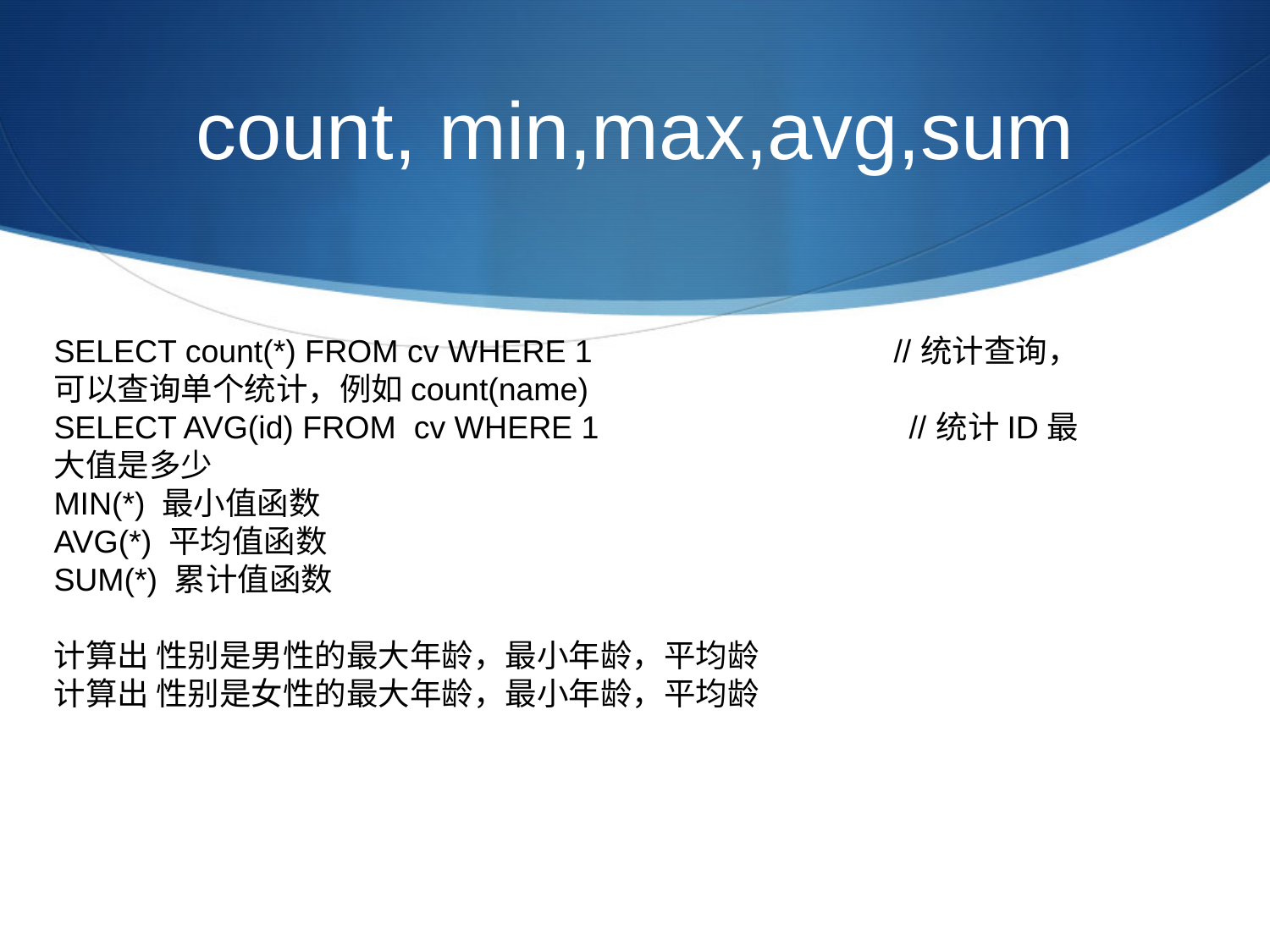

# count, min,max,avg,sum
SELECT count(*) FROM cv WHERE 1                                  //统计查询，可以查询单个统计，例如count(name)
SELECT AVG(id) FROM  cv WHERE 1                                   //统计ID最大值是多少
MIN(*) 最小值函数
AVG(*) 平均值函数
SUM(*) 累计值函数

计算出 性别是男性的最大年龄，最小年龄，平均龄
计算出 性别是女性的最大年龄，最小年龄，平均龄